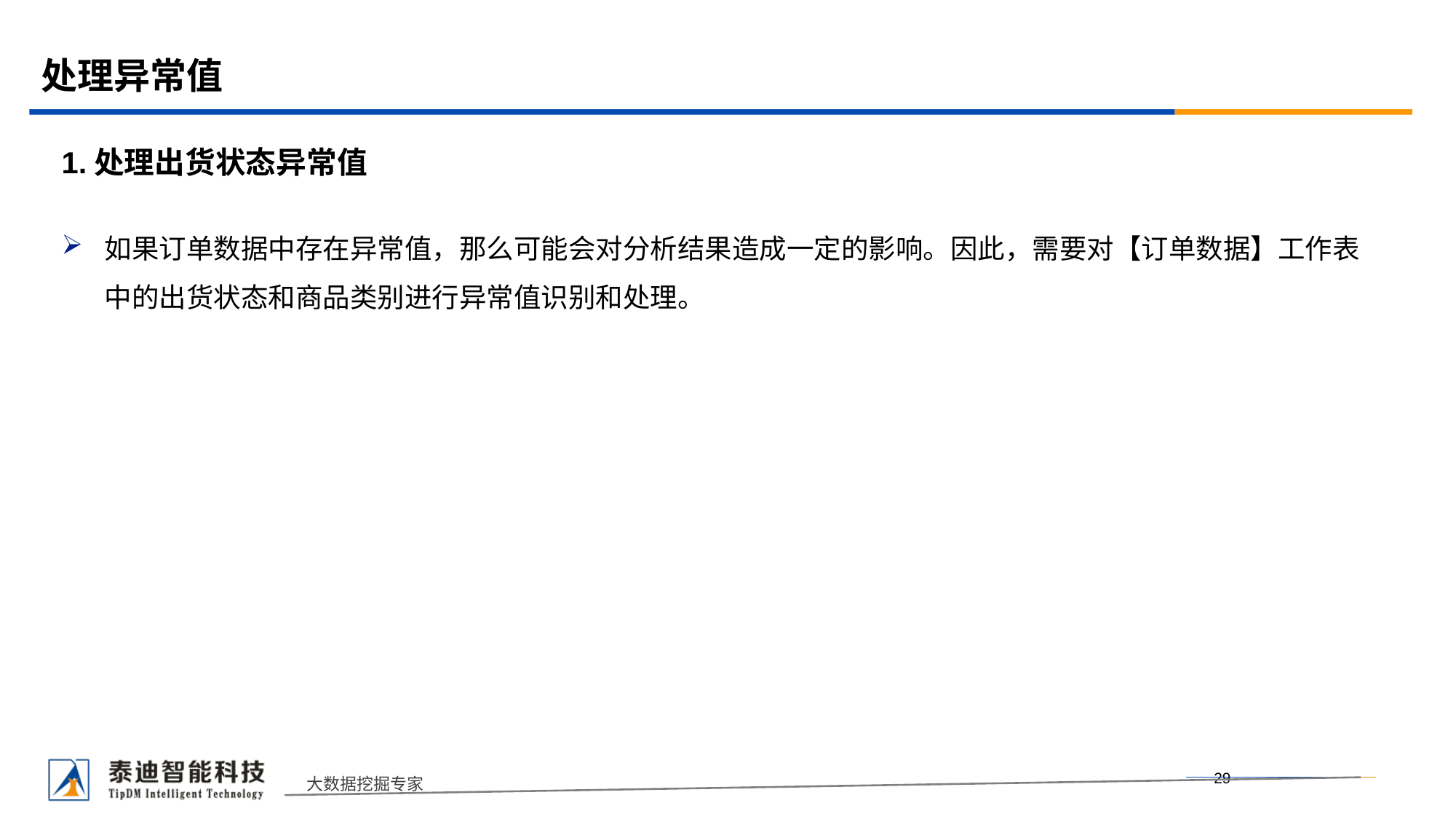

# 处理异常值
1.处理出货状态异常值
如果订单数据中存在异常值，那么可能会对分析结果造成一定的影响。因此，需要对【订单数据】工作表中的出货状态和商品类别进行异常值识别和处理。